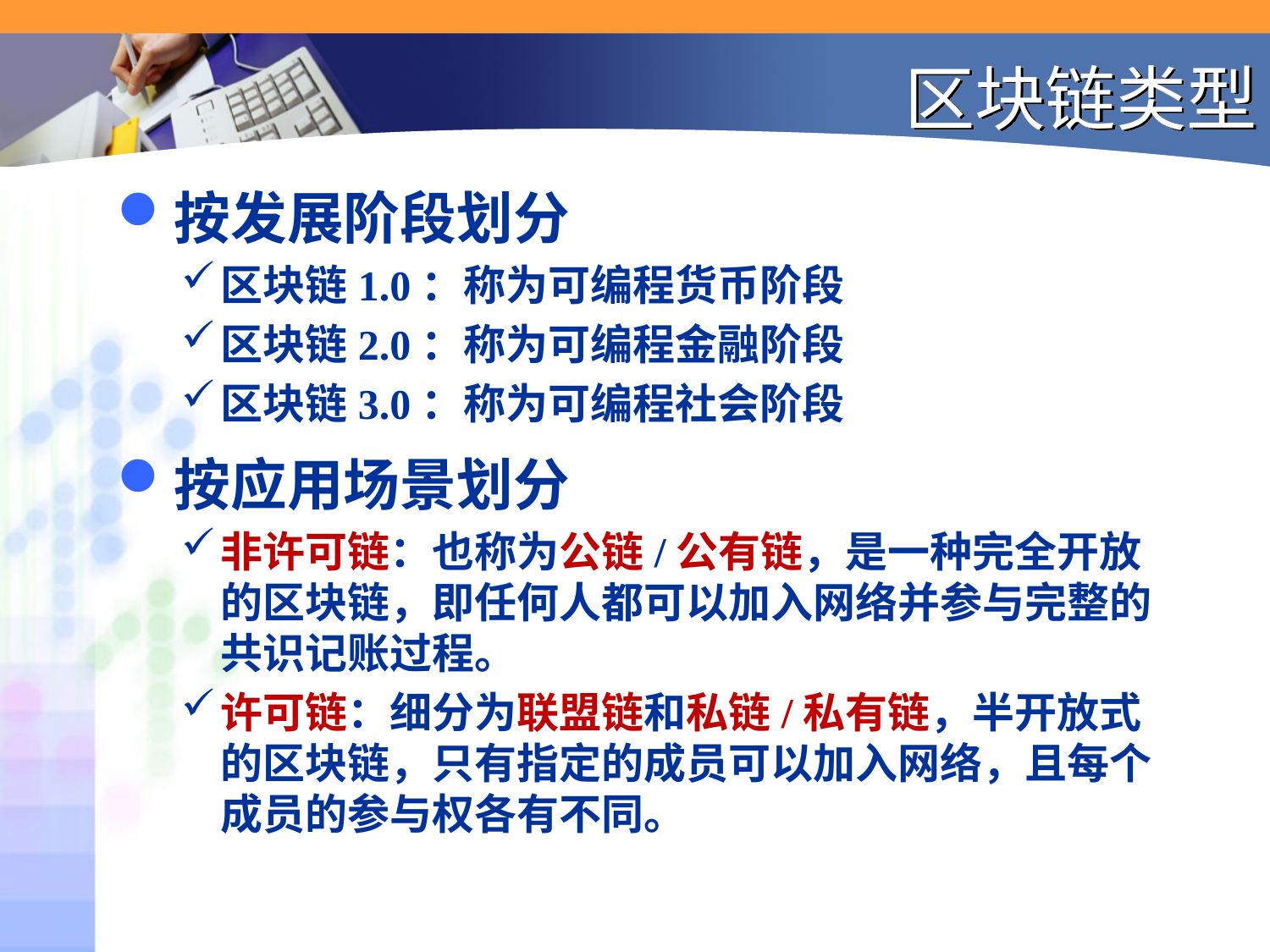

# 区块链类型
按发展阶段划分
区块链1.0：称为可编程货币阶段
区块链2.0：称为可编程金融阶段
区块链3.0：称为可编程社会阶段
按应用场景划分
非许可链：也称为公链/公有链，是一种完全开放的区块链，即任何人都可以加入网络并参与完整的共识记账过程。
许可链：细分为联盟链和私链/私有链，半开放式的区块链，只有指定的成员可以加入网络，且每个成员的参与权各有不同。